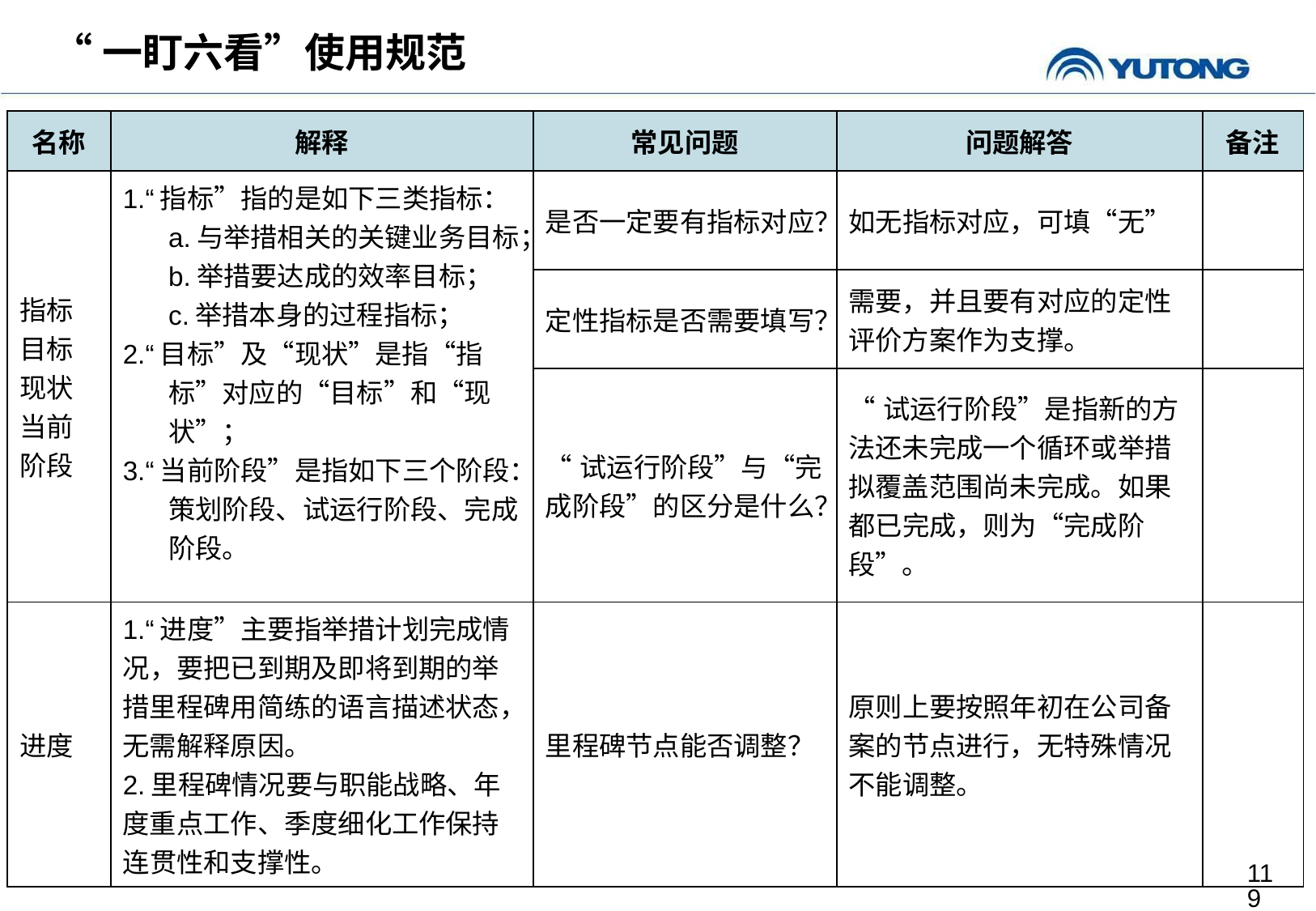

“一盯六看”使用规范
| 名称 | 解释 | 常见问题 | 问题解答 | 备注 |
| --- | --- | --- | --- | --- |
| 指标 目标 现状 当前阶段 | 1.“指标”指的是如下三类指标：a.与举措相关的关键业务目标；b.举措要达成的效率目标；c.举措本身的过程指标； 2.“目标”及“现状”是指“指标”对应的“目标”和“现状”； 3.“当前阶段”是指如下三个阶段：策划阶段、试运行阶段、完成阶段。 | 是否一定要有指标对应？ | 如无指标对应，可填“无” |  |
|  |  | 定性指标是否需要填写？ | 需要，并且要有对应的定性评价方案作为支撑。 |  |
|  |  | “试运行阶段”与“完成阶段”的区分是什么？ | “试运行阶段”是指新的方法还未完成一个循环或举措拟覆盖范围尚未完成。如果都已完成，则为“完成阶段”。 |  |
| 进度 | 1.“进度”主要指举措计划完成情况，要把已到期及即将到期的举措里程碑用简练的语言描述状态，无需解释原因。 2.里程碑情况要与职能战略、年度重点工作、季度细化工作保持连贯性和支撑性。 | 里程碑节点能否调整？ | 原则上要按照年初在公司备案的节点进行，无特殊情况不能调整。 |  |
119